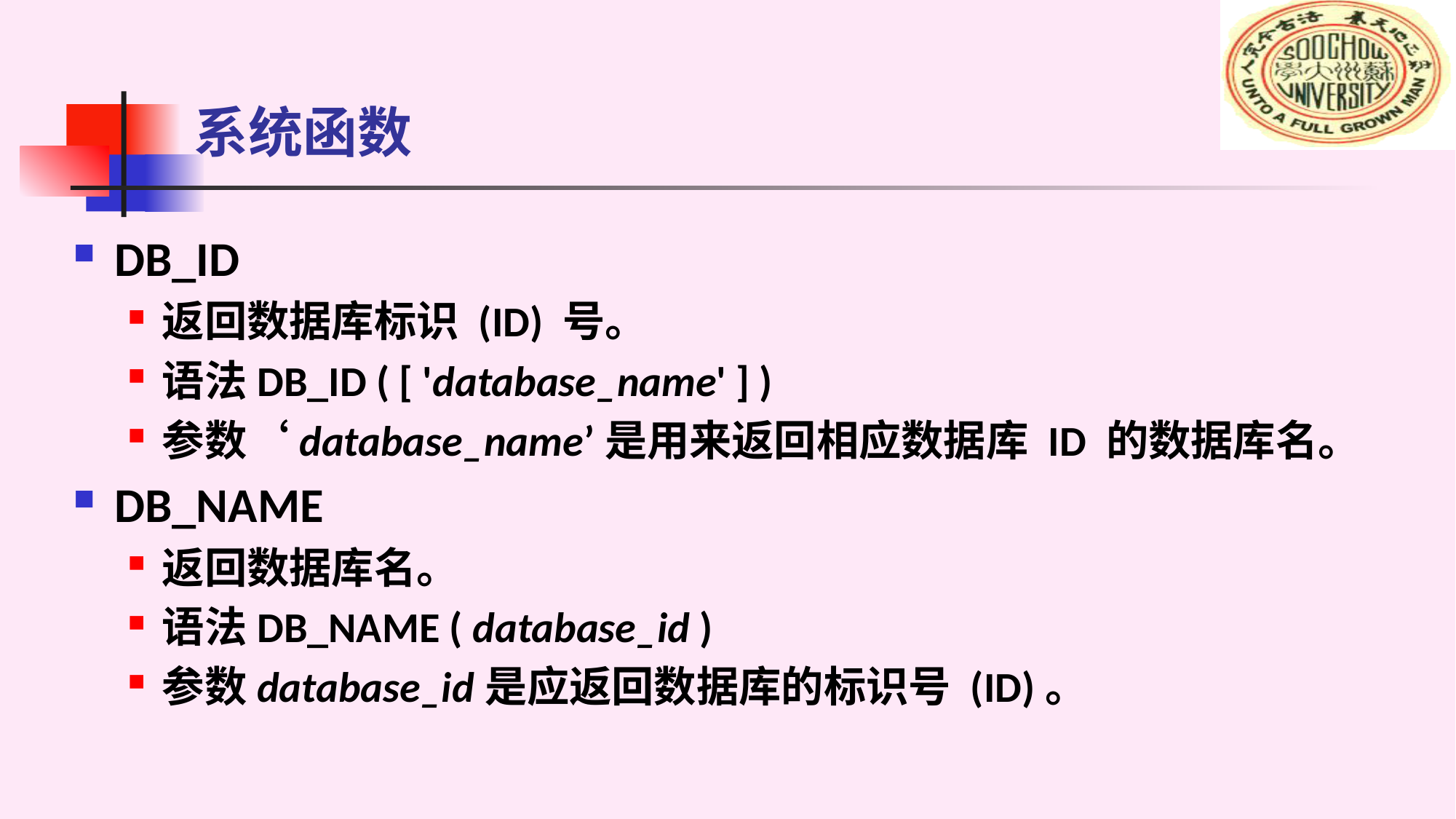

# 系统函数
DB_ID
返回数据库标识 (ID) 号。
语法DB_ID ( [ 'database_name' ] )
参数‘database_name’是用来返回相应数据库 ID 的数据库名。
DB_NAME
返回数据库名。
语法DB_NAME ( database_id )
参数database_id是应返回数据库的标识号 (ID)。